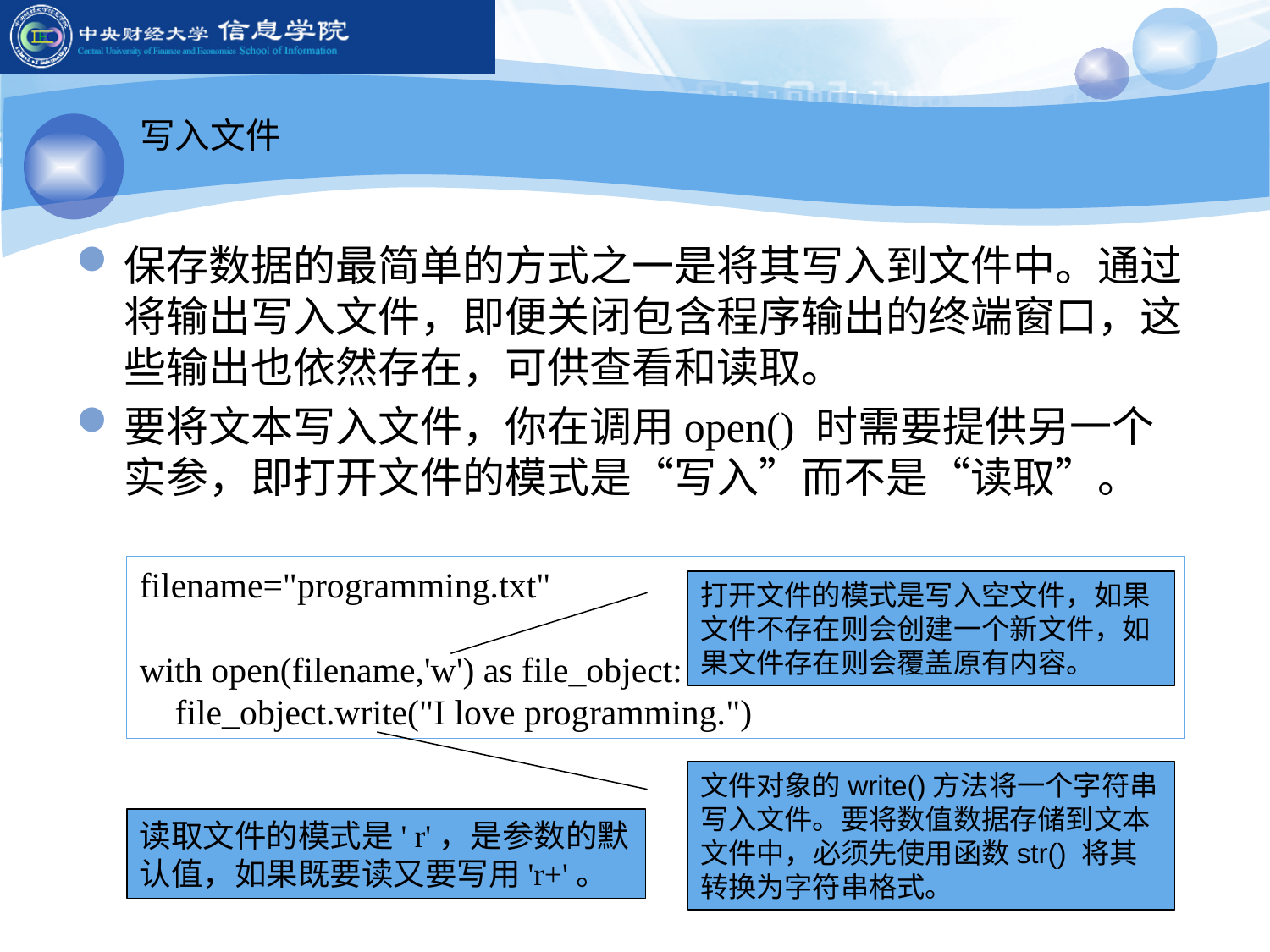

写入文件
保存数据的最简单的方式之一是将其写入到文件中。通过将输出写入文件，即便关闭包含程序输出的终端窗口，这些输出也依然存在，可供查看和读取。
要将文本写入文件，你在调用open() 时需要提供另一个实参，即打开文件的模式是“写入”而不是“读取”。
filename="programming.txt"

with open(filename,'w') as file_object:
    file_object.write("I love programming.")
打开文件的模式是写入空文件，如果文件不存在则会创建一个新文件，如果文件存在则会覆盖原有内容。
文件对象的write()方法将一个字符串写入文件。要将数值数据存储到文本文件中，必须先使用函数str() 将其转换为字符串格式。
读取文件的模式是' r'，是参数的默认值，如果既要读又要写用'r+'。